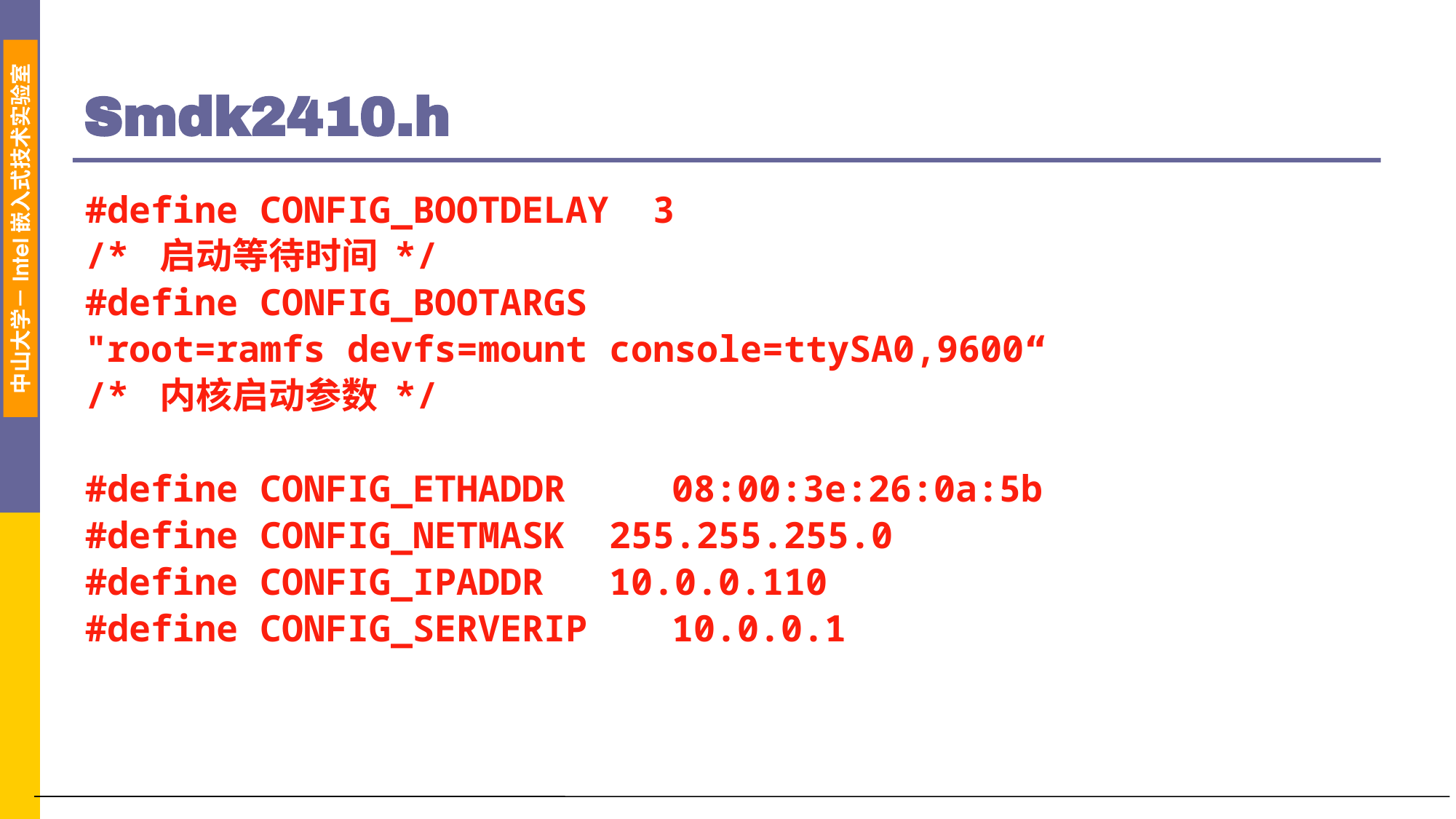

# Smdk2410.h
#define CONFIG_BOOTDELAY  3
/* 启动等待时间 */
#define CONFIG_BOOTARGS
"root=ramfs devfs=mount console=ttySA0,9600“
/* 内核启动参数 */

#define CONFIG_ETHADDR	08:00:3e:26:0a:5b
#define CONFIG_NETMASK  255.255.255.0
#define CONFIG_IPADDR   10.0.0.110
#define CONFIG_SERVERIP	10.0.0.1